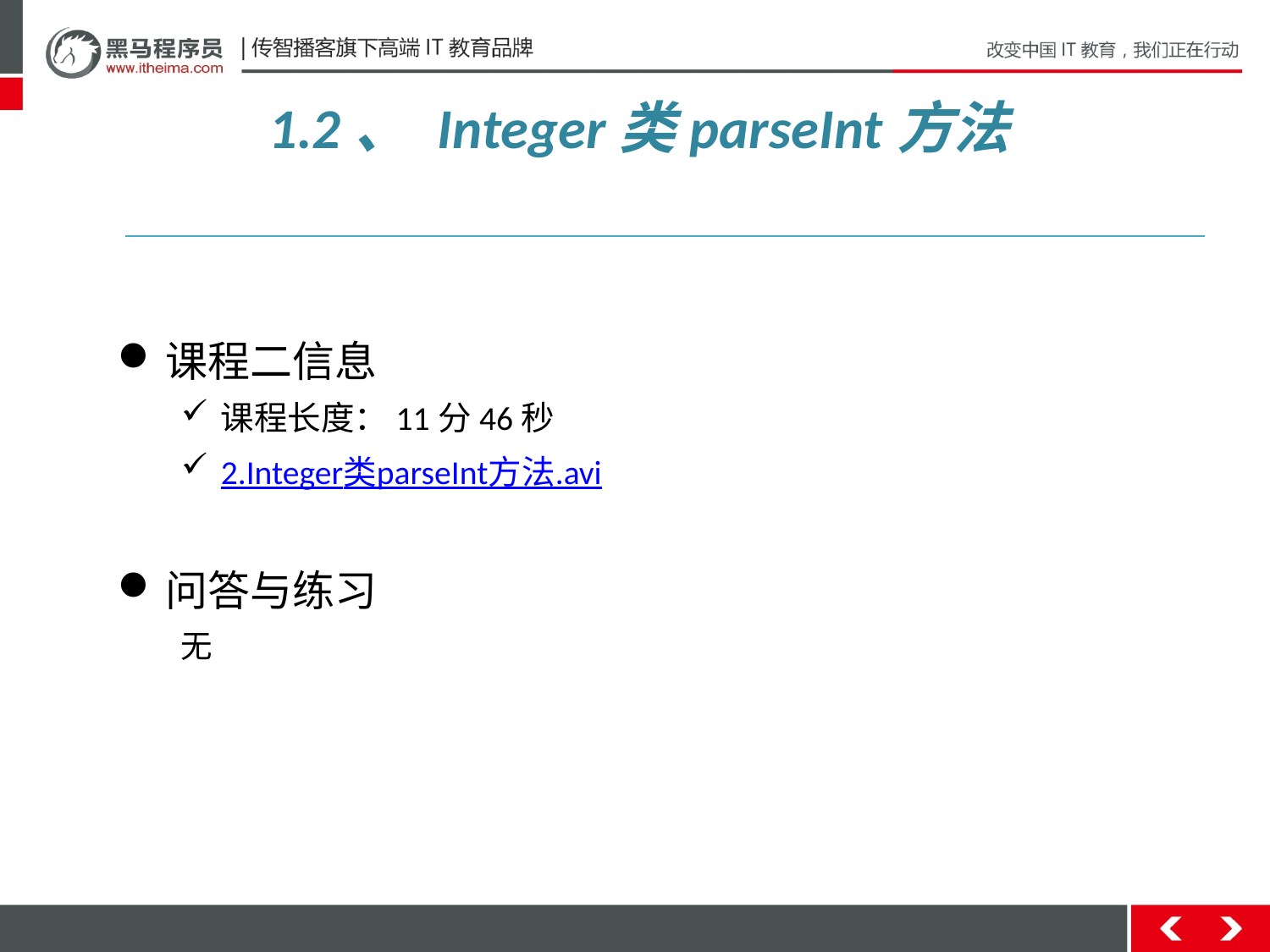

1.2、 Integer类parseInt方法

课程二信息
课程长度：11分46秒
2.Integer类parseInt方法.avi

问答与练习
无